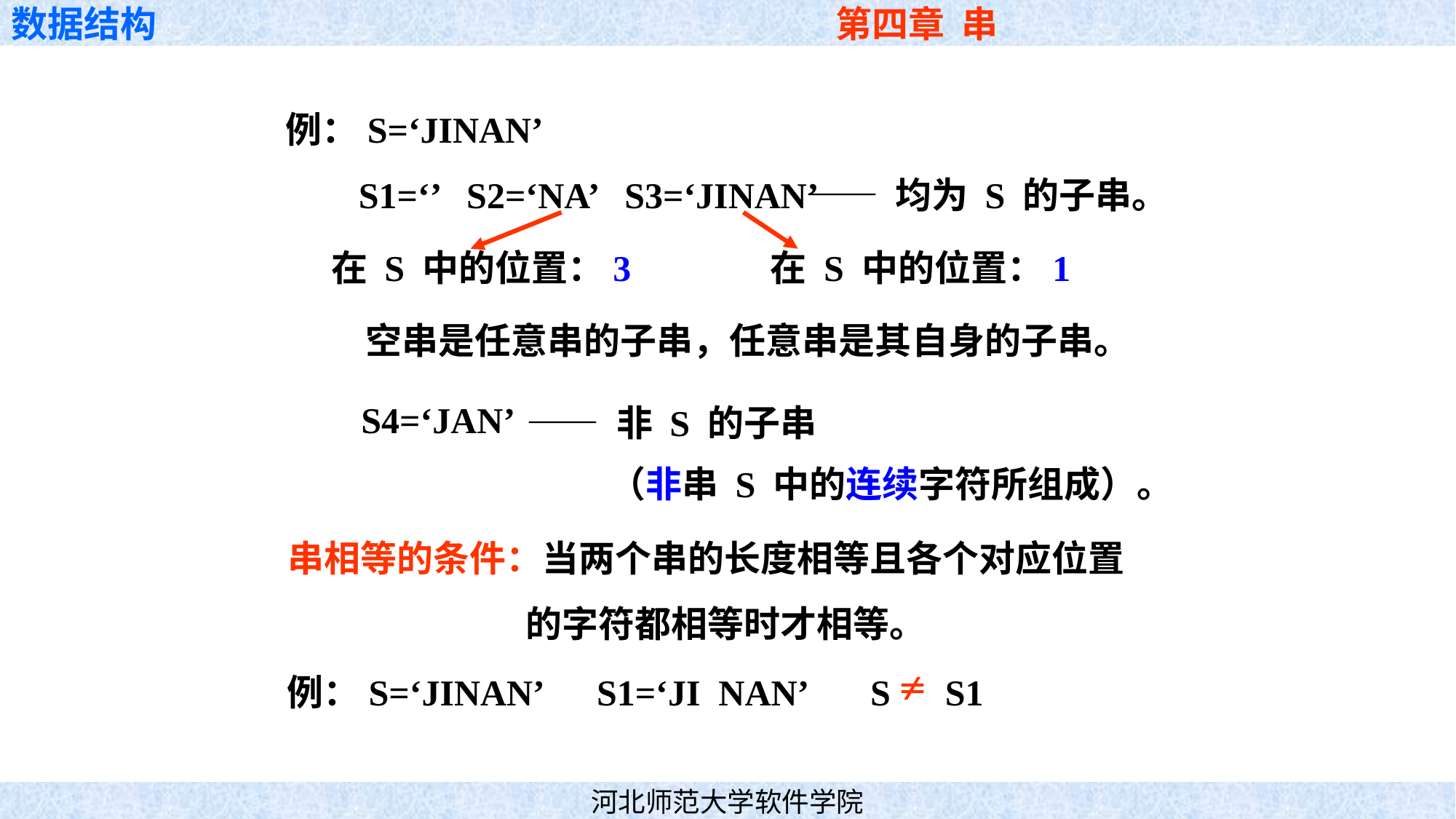

例：S=‘JINAN’
        S1=‘’   S2=‘NA’   S3=‘JINAN’
—— 均为 S 的子串。

在 S 中的位置：3
在 S 中的位置：1
  空串是任意串的子串，任意串是其自身的子串。
—— 非 S 的子串
         （非串 S 中的连续字符所组成）。
S4=‘JAN’
串相等的条件：当两个串的长度相等且各个对应位置
                            的字符都相等时才相等。
例：S=‘JINAN’      S1=‘JI  NAN’       S      S1
≠